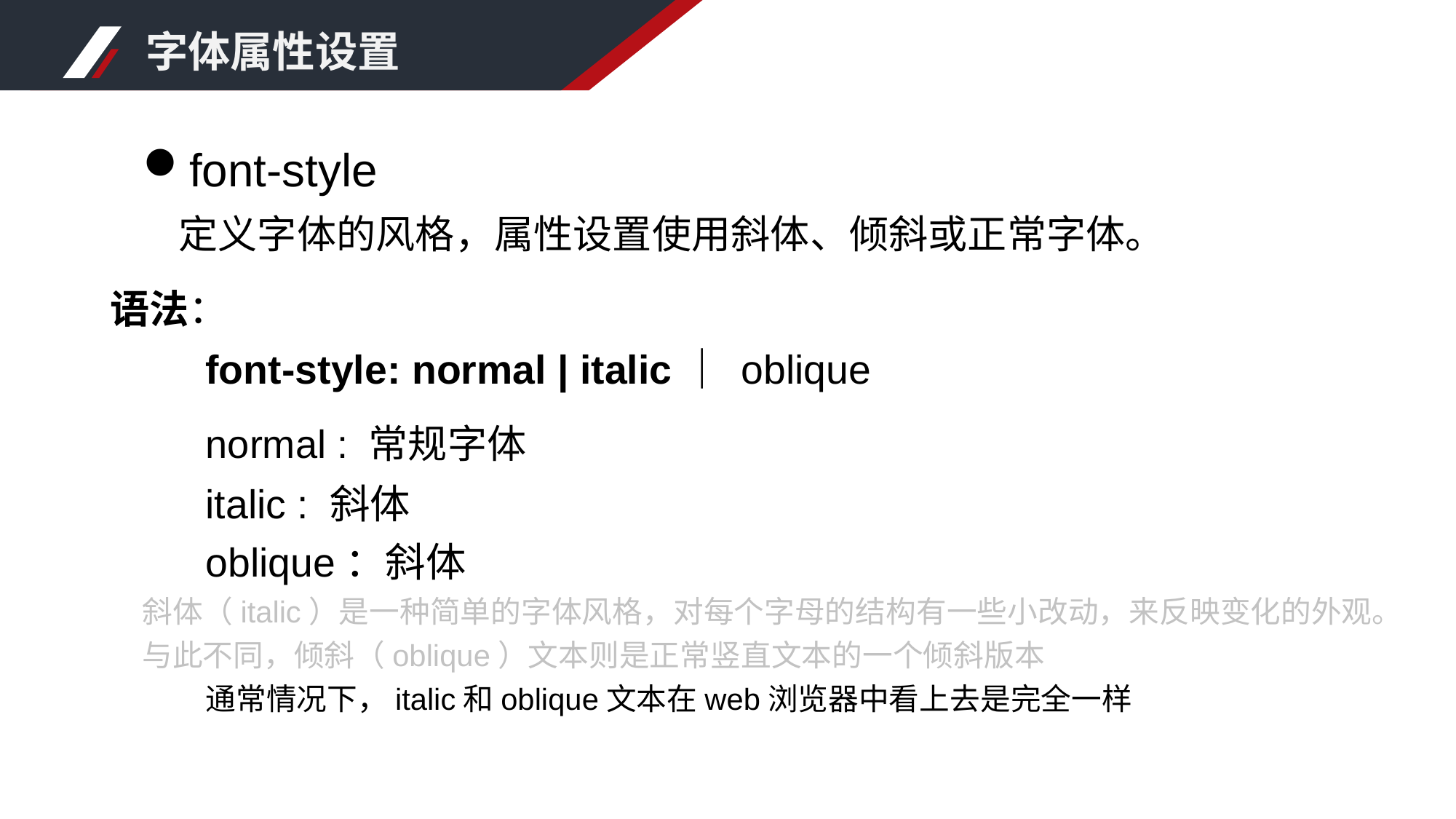

字体属性设置
font-style
定义字体的风格，属性设置使用斜体、倾斜或正常字体。
语法：
font-style: normal | italic｜ oblique
normal : 常规字体
italic : 斜体
oblique：斜体
斜体（italic）是一种简单的字体风格，对每个字母的结构有一些小改动，来反映变化的外观。与此不同，倾斜（oblique）文本则是正常竖直文本的一个倾斜版本
通常情况下，italic和oblique文本在web浏览器中看上去是完全一样